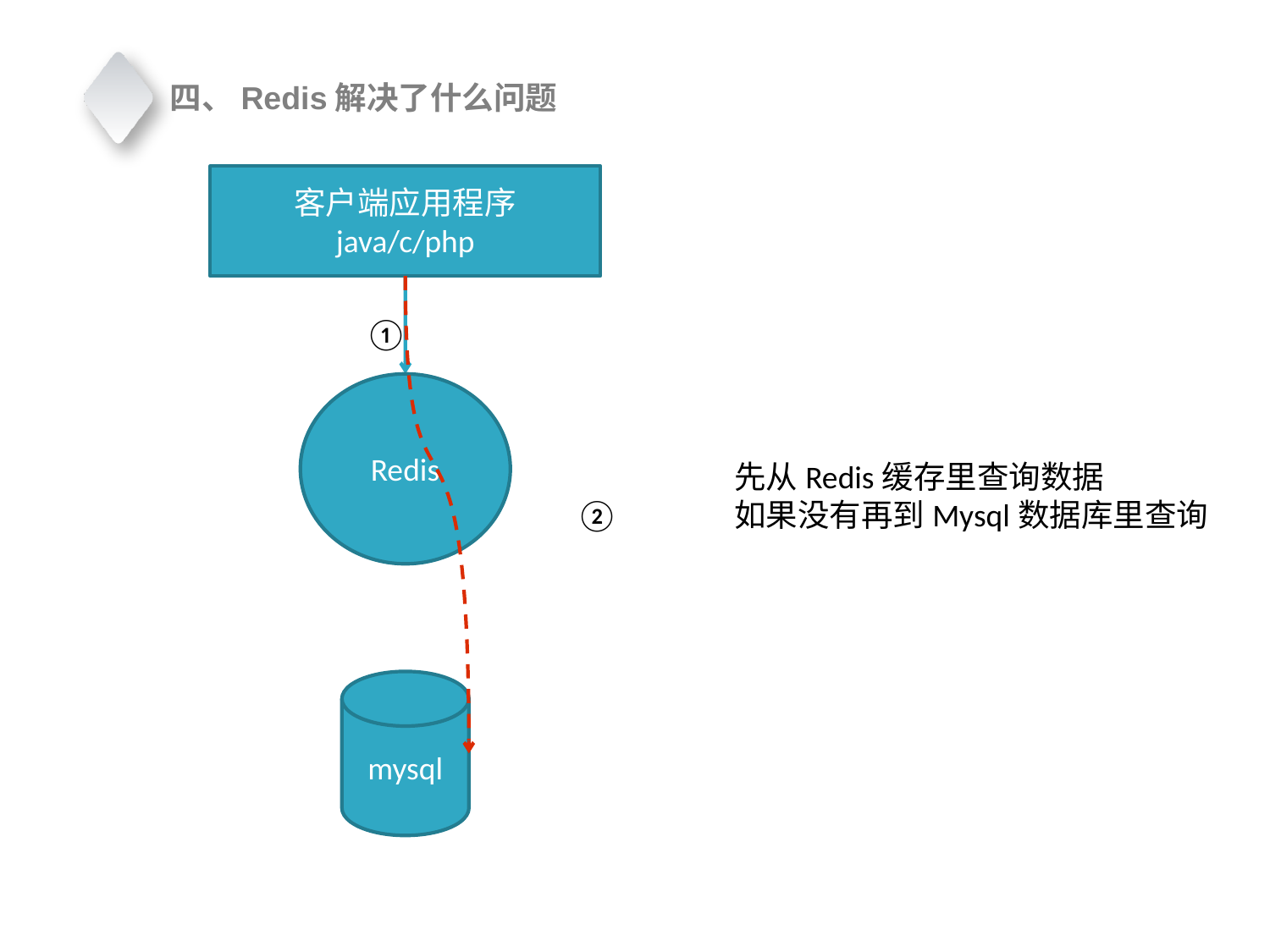

四、Redis解决了什么问题
客户端应用程序
java/c/php
①
Redis
先从Redis缓存里查询数据
如果没有再到Mysql数据库里查询
②
mysql